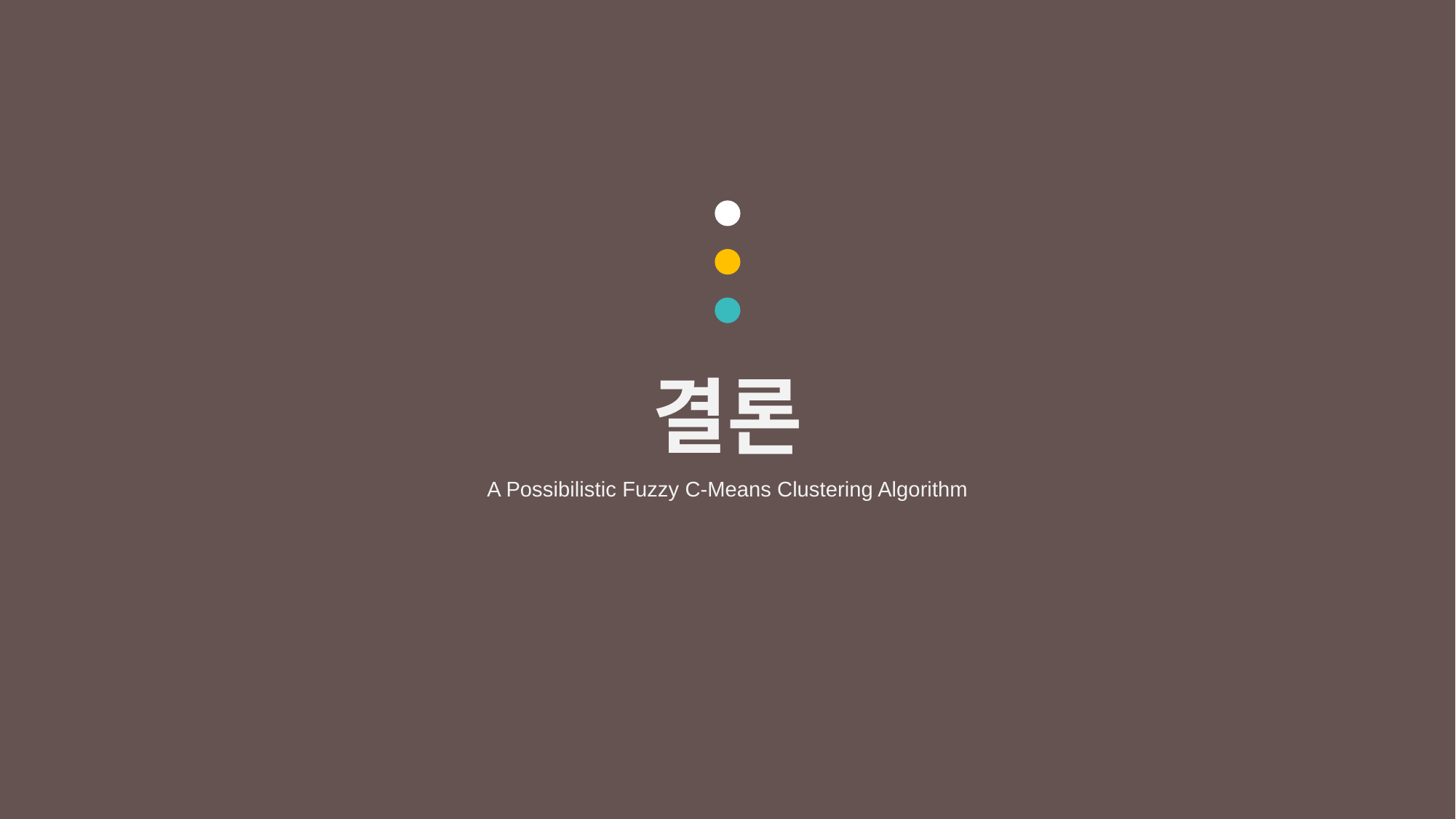

결론
A Possibilistic Fuzzy C-Means Clustering Algorithm